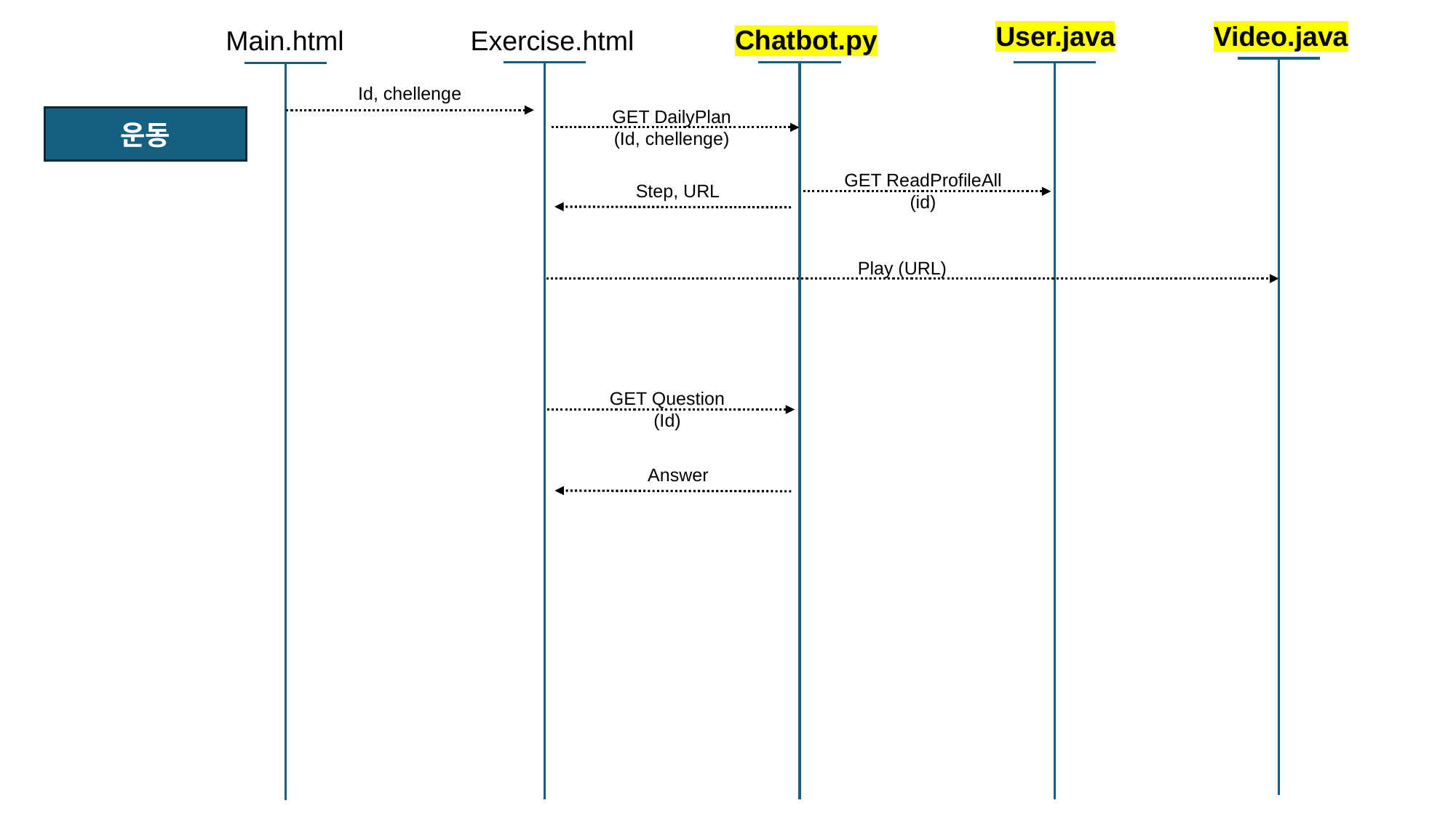

User.java
Video.java
Chatbot.py
Main.html
Exercise.html
Id, chellenge
GET DailyPlan
(Id, chellenge)
운동
GET ReadProfileAll
(id)
Step, URL
Play (URL)
GET Question
(Id)
Answer